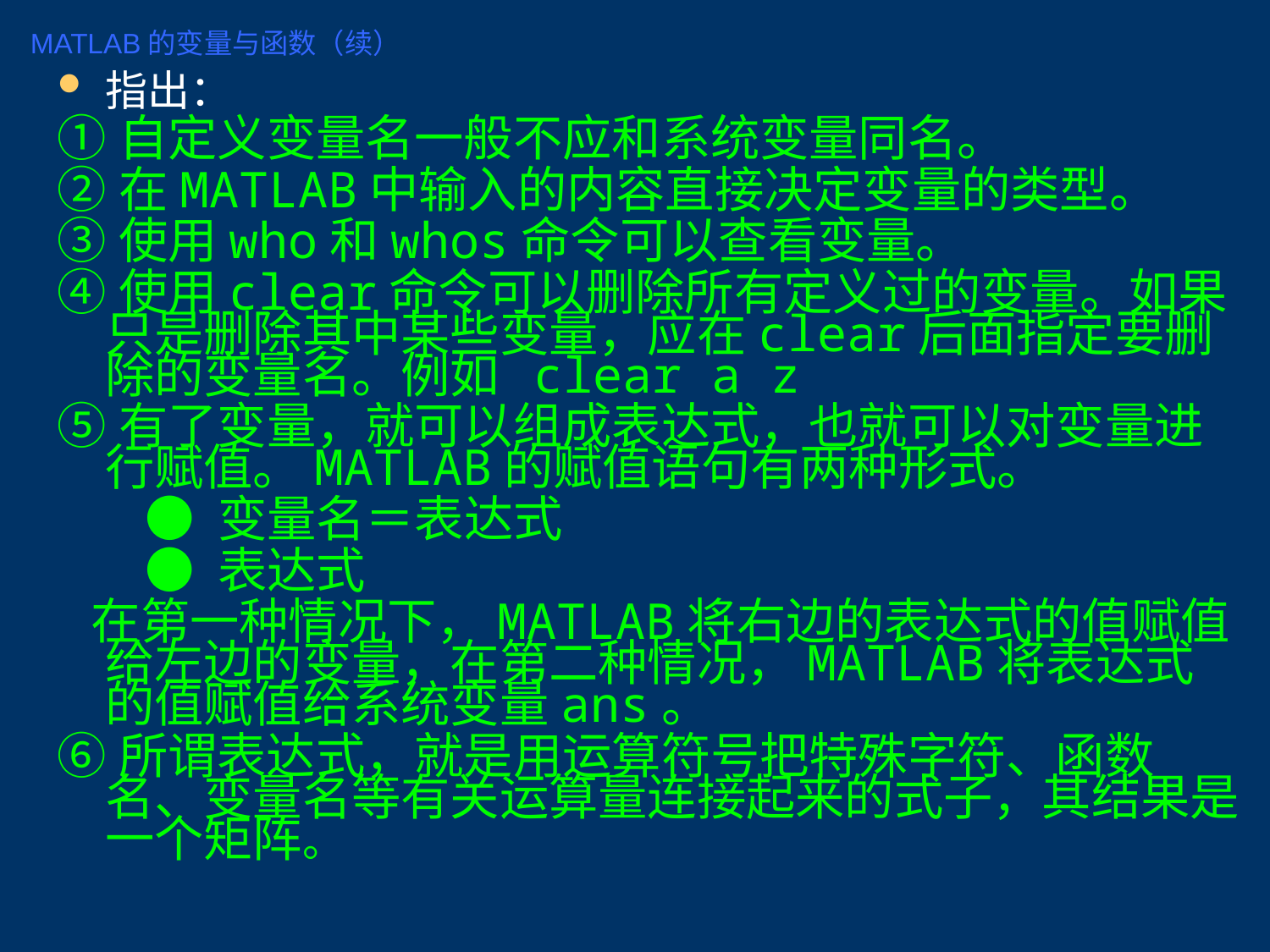

MATLAB的变量与函数（续）
指出：
①自定义变量名一般不应和系统变量同名。
②在MATLAB中输入的内容直接决定变量的类型。
③使用who和whos命令可以查看变量。
④使用clear命令可以删除所有定义过的变量。如果只是删除其中某些变量，应在clear后面指定要删除的变量名。例如  clear a z
⑤有了变量，就可以组成表达式，也就可以对变量进行赋值。MATLAB的赋值语句有两种形式。
        ● 变量名＝表达式
        ● 表达式
  在第一种情况下，MATLAB将右边的表达式的值赋值给左边的变量，在第二种情况，MATLAB将表达式的值赋值给系统变量ans。
⑥所谓表达式，就是用运算符号把特殊字符、函数名、变量名等有关运算量连接起来的式子，其结果是一个矩阵。